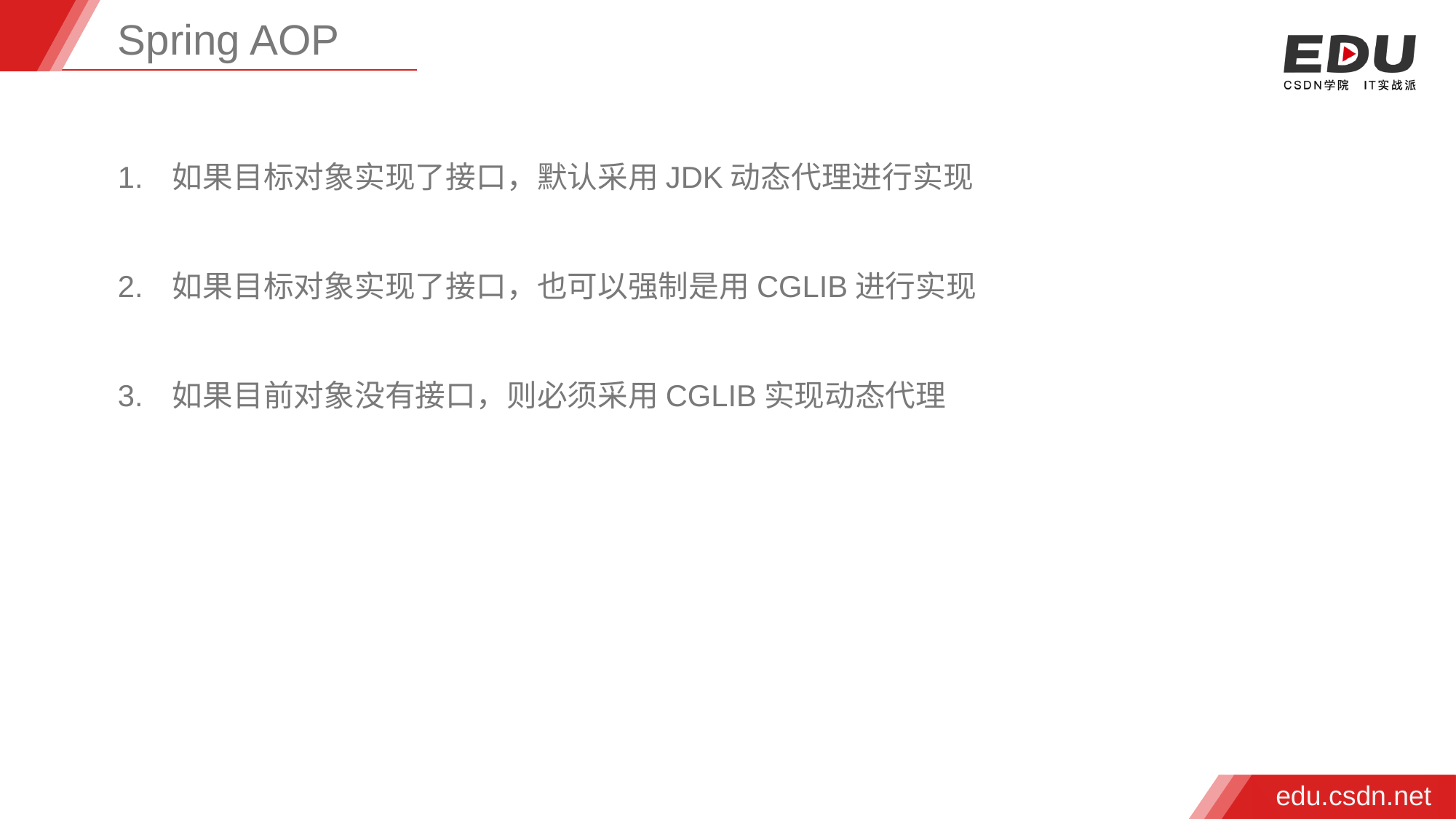

Spring AOP
如果目标对象实现了接口，默认采用JDK动态代理进行实现

如果目标对象实现了接口，也可以强制是用CGLIB进行实现

如果目前对象没有接口，则必须采用CGLIB实现动态代理
edu.csdn.net